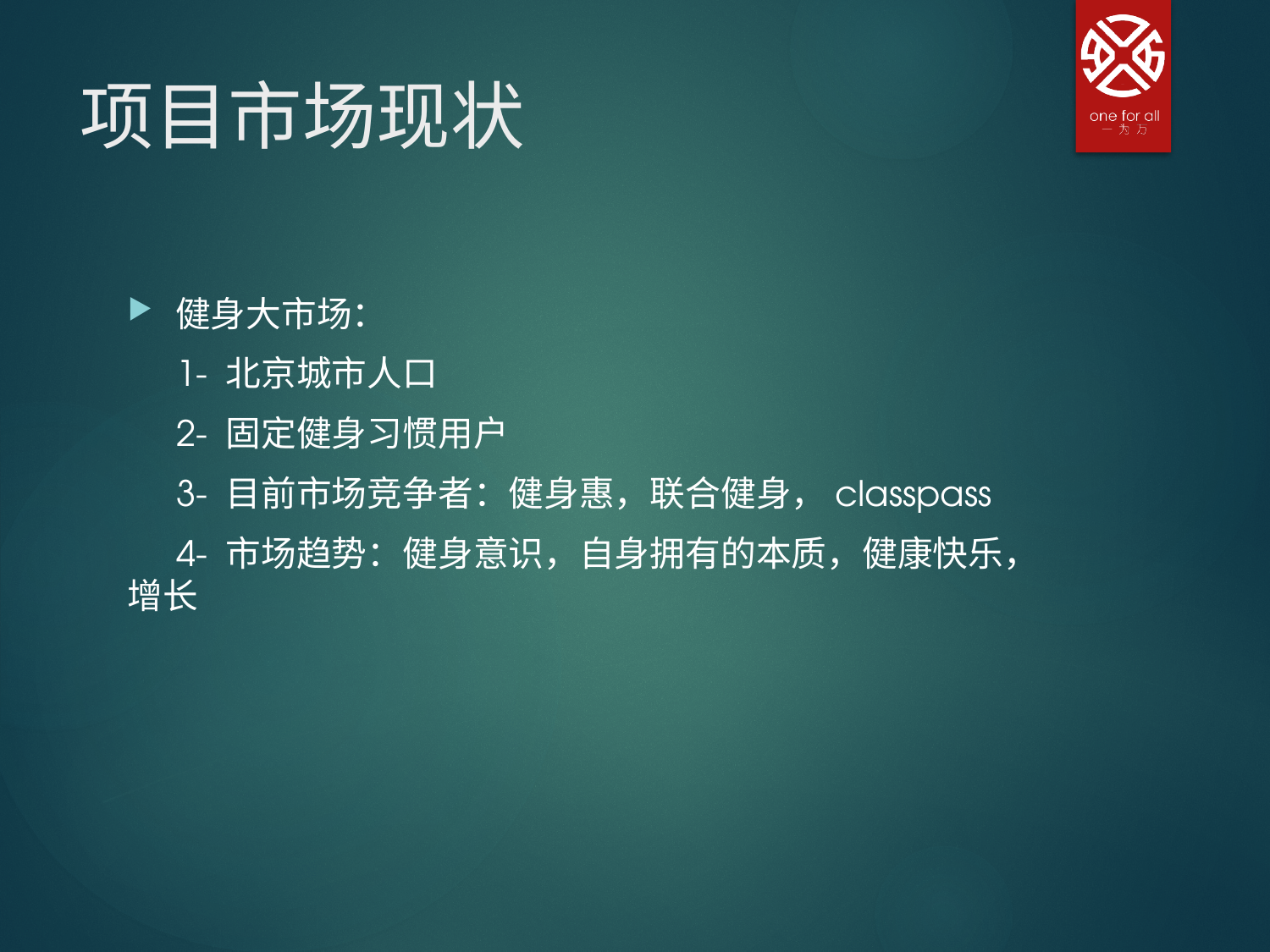

# 项目市场现状
健身大市场：
     1- 北京城市人口
     2- 固定健身习惯用户
     3- 目前市场竞争者：健身惠，联合健身，classpass
     4- 市场趋势：健身意识，自身拥有的本质，健康快乐，增长